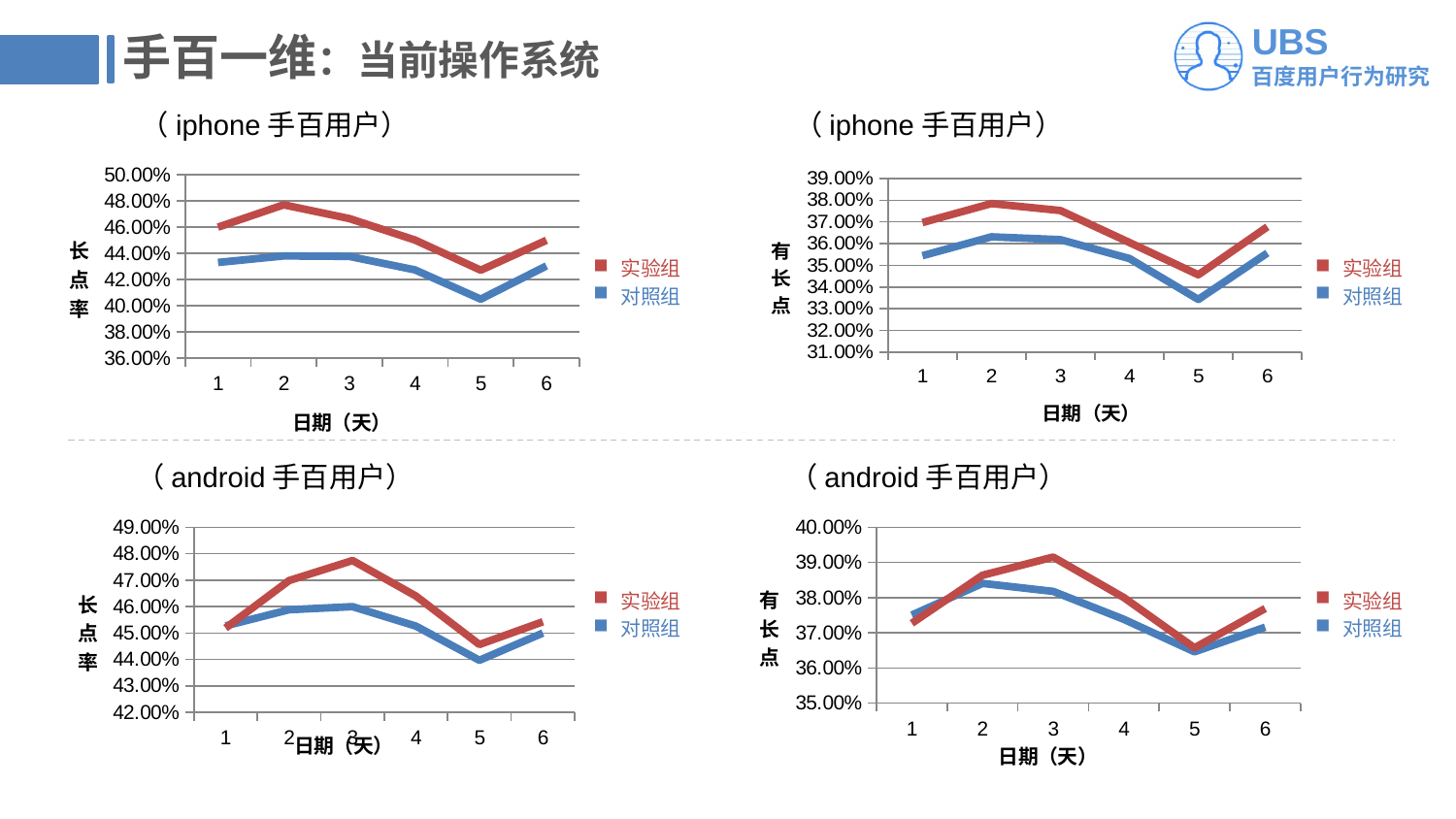

# 手百一维：当前操作系统

（iphone手百用户）
（iphone手百用户）

### Chart

| Category |  |  |
|---|---|---|

### Chart

| Category |  |  |
|---|---|---|
实验组
对照组
实验组
对照组
（android手百用户）
（android手百用户）

### Chart

| Category |  |  |
|---|---|---|

### Chart

| Category |  |  |
|---|---|---|
实验组
对照组
实验组
对照组